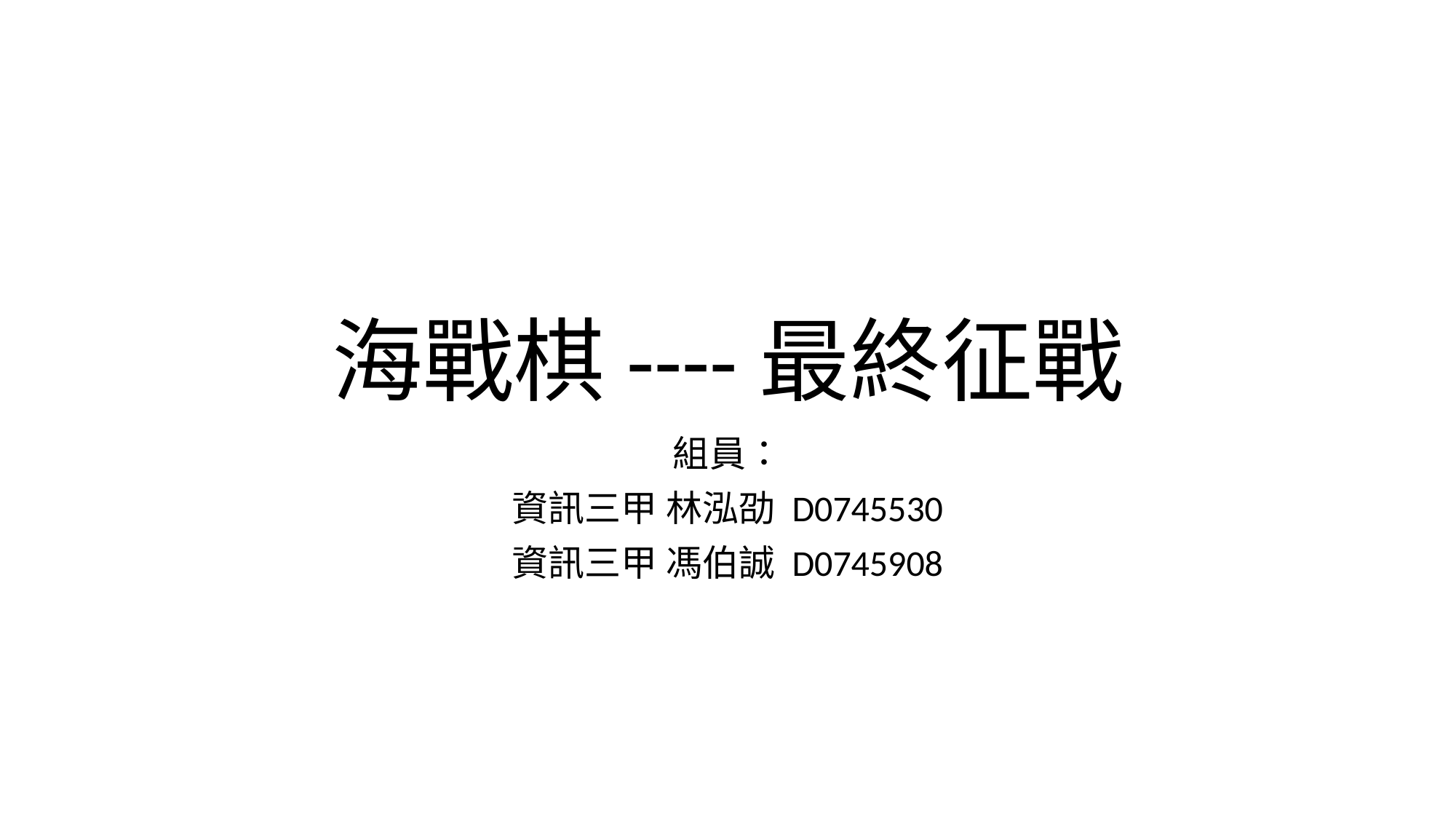

# 海戰棋----最終征戰
組員：
資訊三甲 林泓劭 D0745530
資訊三甲 馮伯誠 D0745908